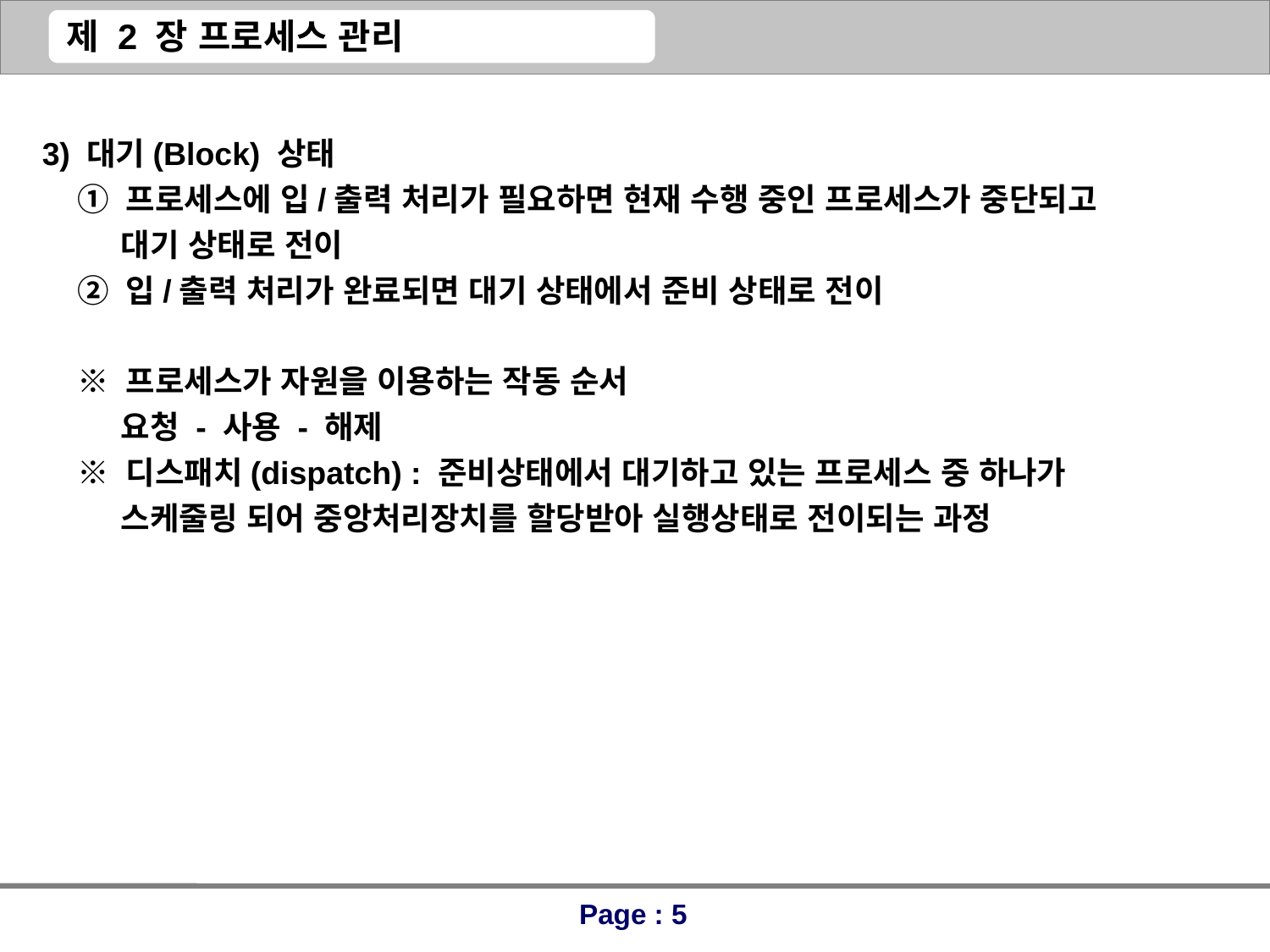

3) 대기(Block) 상태
    ① 프로세스에 입/출력 처리가 필요하면 현재 수행 중인 프로세스가 중단되고
        대기 상태로 전이
    ② 입/출력 처리가 완료되면 대기 상태에서 준비 상태로 전이

    ※ 프로세스가 자원을 이용하는 작동 순서
        요청 - 사용 - 해제
    ※ 디스패치(dispatch) : 준비상태에서 대기하고 있는 프로세스 중 하나가
        스케줄링 되어 중앙처리장치를 할당받아 실행상태로 전이되는 과정
Page : 5